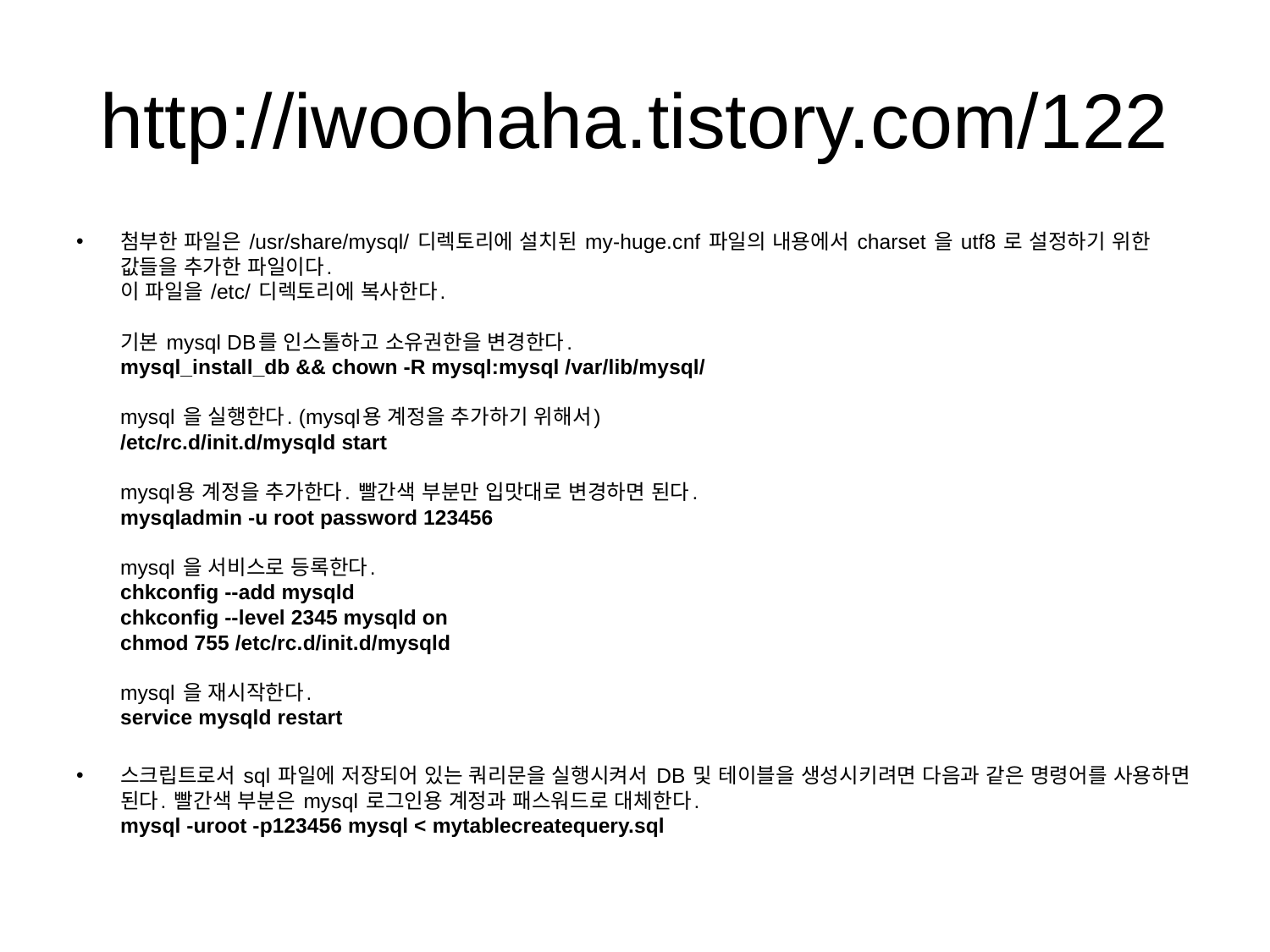

# http://iwoohaha.tistory.com/122
첨부한 파일은 /usr/share/mysql/ 디렉토리에 설치된 my-huge.cnf 파일의 내용에서 charset 을 utf8 로 설정하기 위한 값들을 추가한 파일이다.
이 파일을 /etc/ 디렉토리에 복사한다.
기본 mysql DB를 인스톨하고 소유권한을 변경한다.
mysql_install_db && chown -R mysql:mysql /var/lib/mysql/
mysql 을 실행한다. (mysql용 계정을 추가하기 위해서)
/etc/rc.d/init.d/mysqld start
mysql용 계정을 추가한다. 빨간색 부분만 입맛대로 변경하면 된다.
mysqladmin -u root password 123456
mysql 을 서비스로 등록한다.
chkconfig --add mysqld
chkconfig --level 2345 mysqld on
chmod 755 /etc/rc.d/init.d/mysqld
mysql 을 재시작한다.
service mysqld restart

스크립트로서 sql 파일에 저장되어 있는 쿼리문을 실행시켜서 DB 및 테이블을 생성시키려면 다음과 같은 명령어를 사용하면 된다. 빨간색 부분은 mysql 로그인용 계정과 패스워드로 대체한다.
mysql -uroot -p123456 mysql < mytablecreatequery.sql